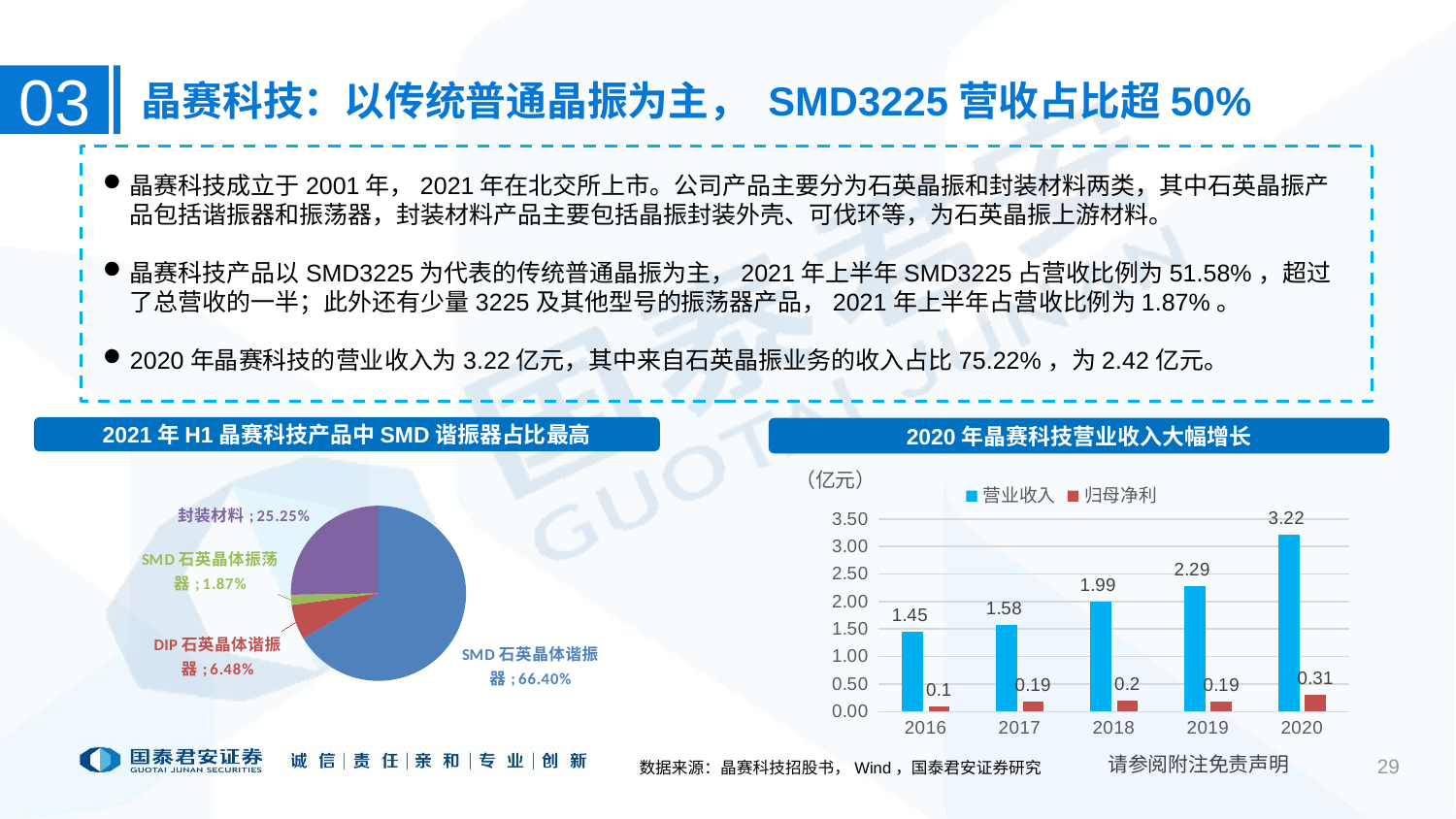

03

晶赛科技：以传统普通晶振为主， SMD3225营收占比超50%

晶赛科技成立于2001年，2021年在北交所上市。公司产品主要分为石英晶振和封装材料两类，其中石英晶振产品包括谐振器和振荡器，封装材料产品主要包括晶振封装外壳、可伐环等，为石英晶振上游材料。

晶赛科技产品以SMD3225为代表的传统普通晶振为主，2021年上半年SMD3225占营收比例为51.58%，超过了总营收的一半；此外还有少量3225及其他型号的振荡器产品，2021年上半年占营收比例为1.87%。

2020年晶赛科技的营业收入为3.22亿元，其中来自石英晶振业务的收入占比75.22%，为2.42亿元。
2021年H1晶赛科技产品中SMD谐振器占比最高
2020年晶赛科技营业收入大幅增长

### Chart

| Category |  |
|---|---|
| SMD石英晶体谐振器 | 0.6640105518636459 |
| DIP石英晶体谐振器 | 0.06479007128099781 |
| SMD石英晶体振荡器 | 0.018672266335473923 |
| 封装材料 | 0.25252711051988236 |
（亿元）

### Chart

| Category | 营业收入 | 归母净利 |
|---|---|---|
| 2016 | 1.4453113248 | 0.1 |
| 2017 | 1.5820913994999999 | 0.19 |
| 2018 | 1.9944009137 | 0.2 |
| 2019 | 2.2887074692 | 0.19 |
| 2020 | 3.2215835825999997 | 0.31 |
数据来源：晶赛科技招股书，Wind，国泰君安证券研究